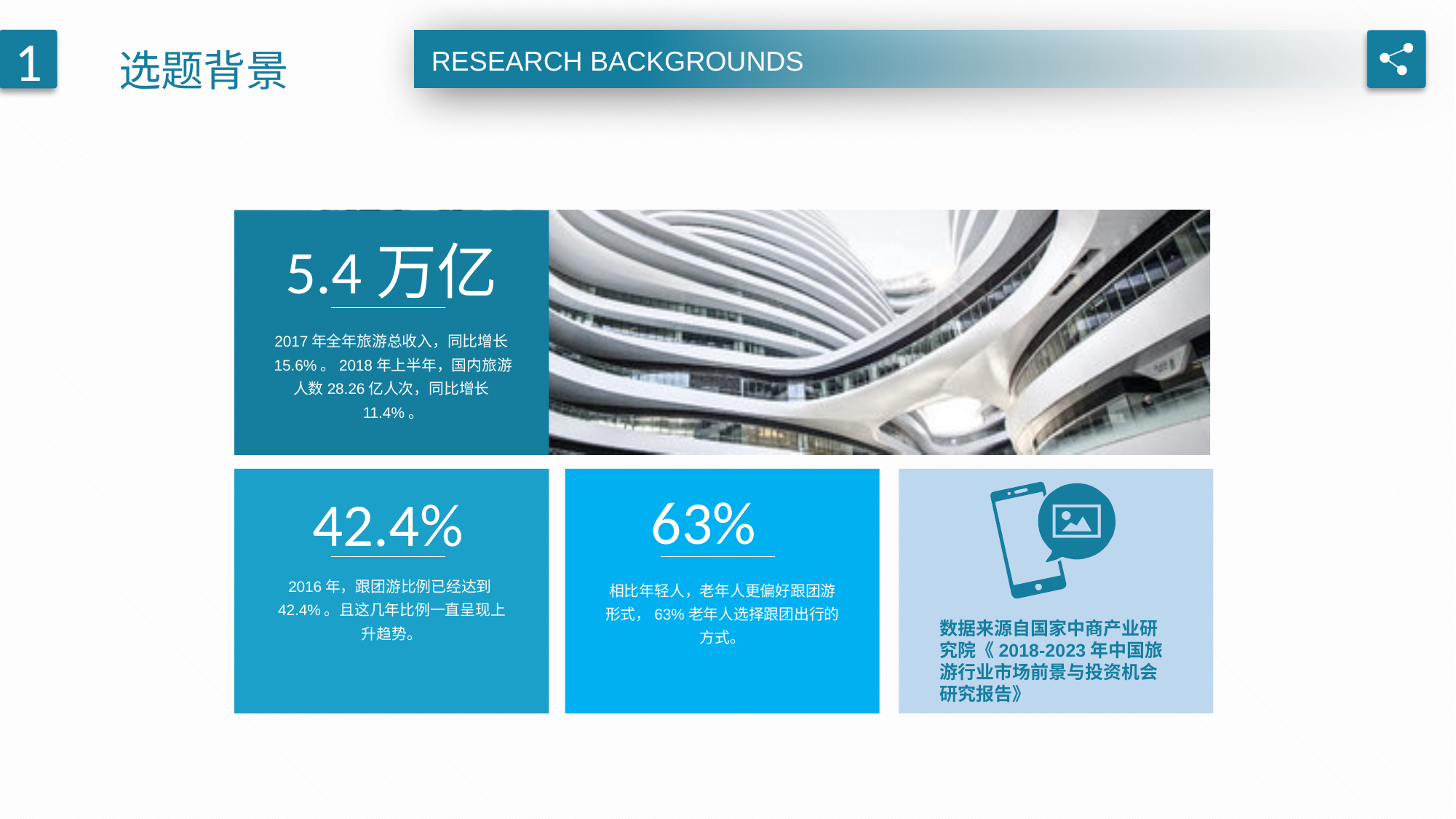

选题背景
1

RESEARCH BACKGROUNDS

5.4万亿
2017年全年旅游总收入，同比增长15.6%。2018年上半年，国内旅游人数28.26亿人次，同比增长11.4%。

63%
42.4%

2016年，跟团游比例已经达到42.4%。且这几年比例一直呈现上升趋势。
相比年轻人，老年人更偏好跟团游形式，63%老年人选择跟团出行的方式。
数据来源自国家中商产业研究院《2018-2023年中国旅游行业市场前景与投资机会研究报告》